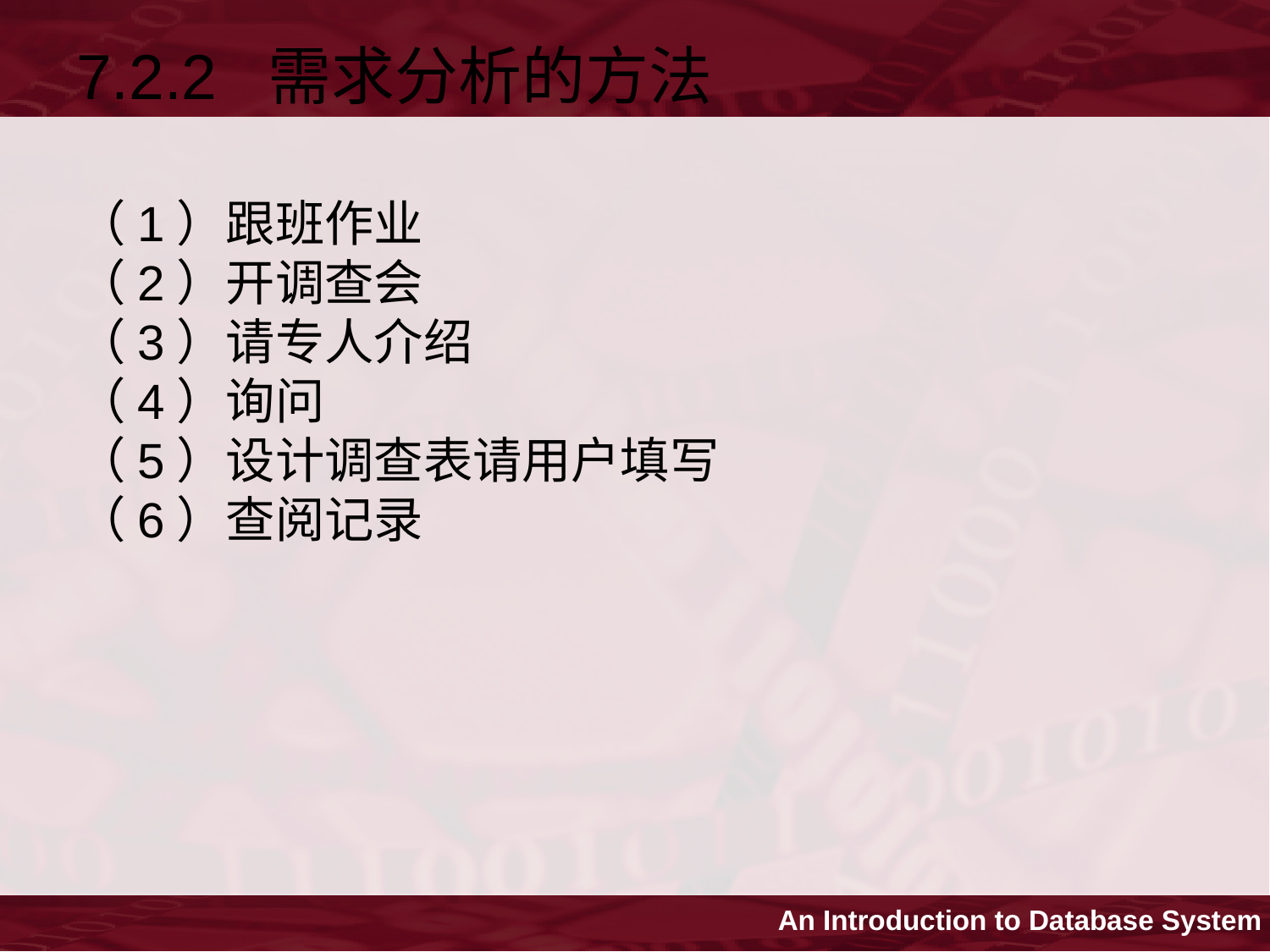

7.2.2  需求分析的方法
（1）跟班作业
（2）开调查会
（3）请专人介绍
（4）询问
（5）设计调查表请用户填写
（6）查阅记录